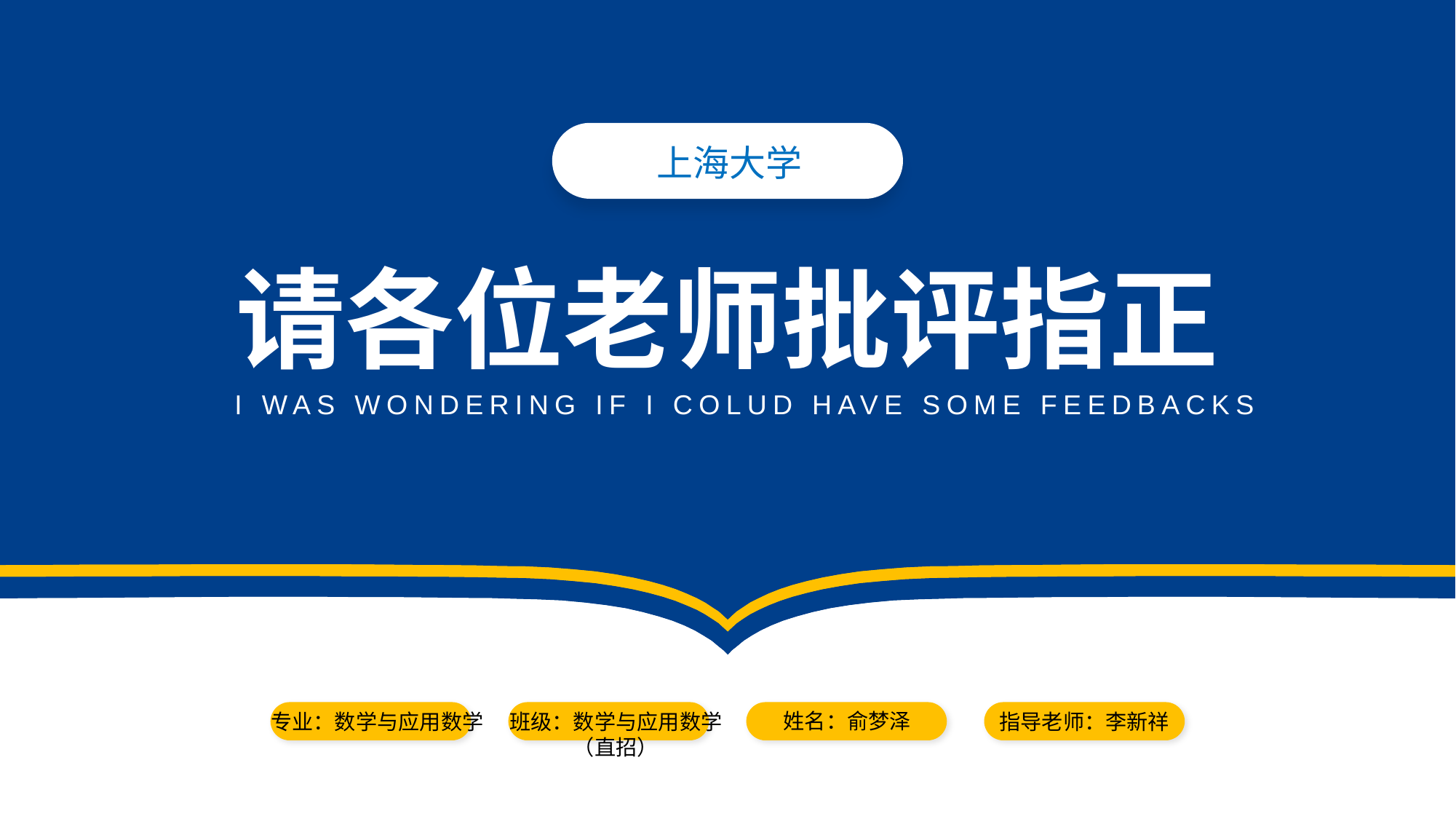

上海大学
请各位老师批评指正
I WAS WONDERING IF I COLUD HAVE SOME FEEDBACKS

专业：数学与应用数学

姓名：俞梦泽

指导老师：李新祥
班级：数学与应用数学（直招）